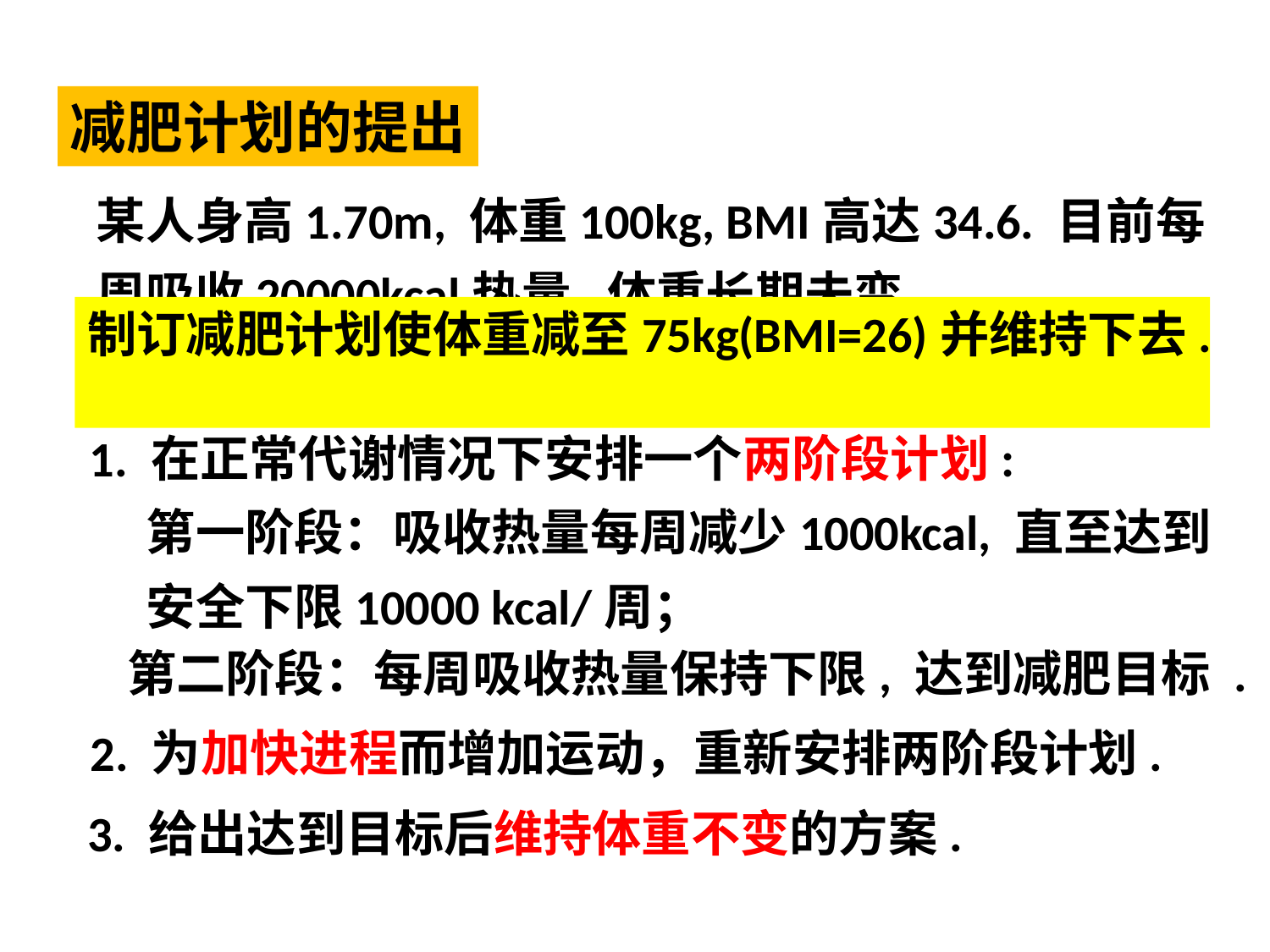

减肥计划的提出
某人身高1.70m, 体重100kg, BMI高达34.6. 目前每周吸收20000kcal热量,体重长期未变.
制订减肥计划使体重减至75kg(BMI=26)并维持下去.
1. 在正常代谢情况下安排一个两阶段计划:
    第一阶段：吸收热量每周减少1000kcal, 直至达到
    安全下限10000 kcal/周；
第二阶段：每周吸收热量保持下限, 达到减肥目标 .
2. 为加快进程而增加运动，重新安排两阶段计划.
3. 给出达到目标后维持体重不变的方案.